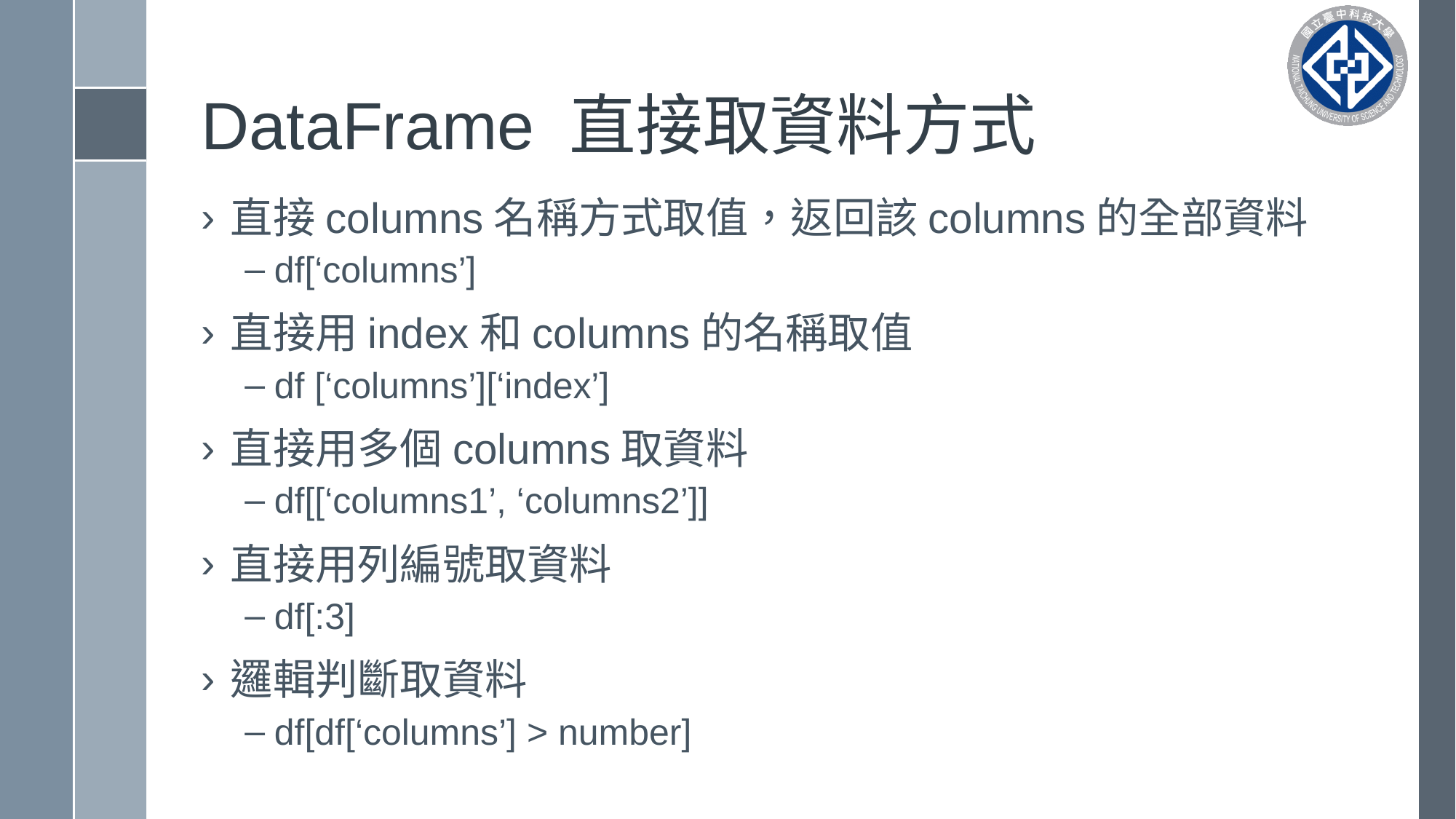

# DataFrame 直接取資料方式
直接columns名稱方式取值，返回該columns的全部資料
df[‘columns’]
直接用index和columns的名稱取值
df [‘columns’][‘index’]
直接用多個columns取資料
df[[‘columns1’, ‘columns2’]]
直接用列編號取資料
df[:3]
邏輯判斷取資料
df[df[‘columns’] > number]